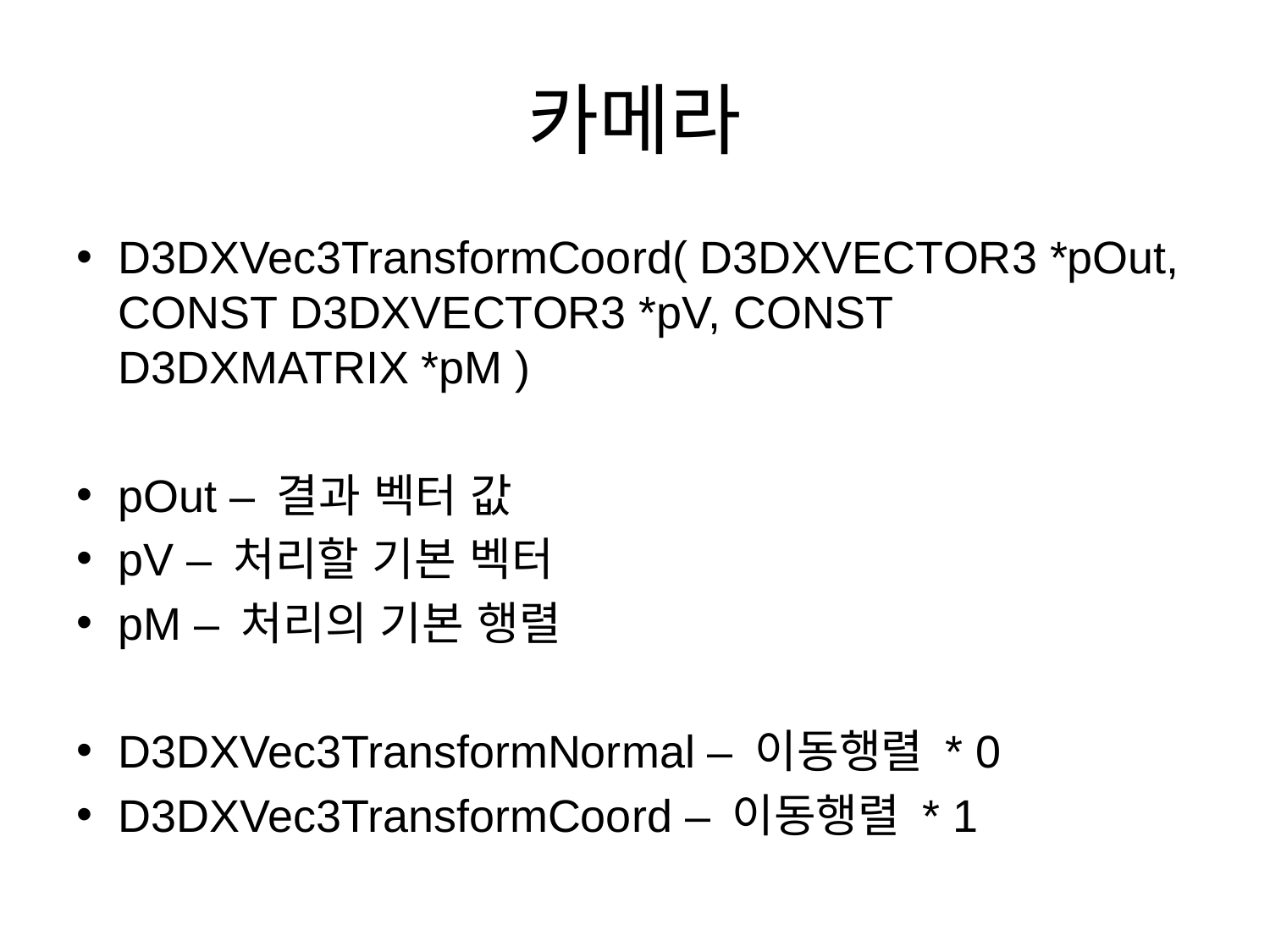

# 카메라
D3DXVec3TransformCoord( D3DXVECTOR3 *pOut, CONST D3DXVECTOR3 *pV, CONST D3DXMATRIX *pM )

pOut – 결과 벡터 값
pV – 처리할 기본 벡터
pM – 처리의 기본 행렬

D3DXVec3TransformNormal – 이동행렬 * 0
D3DXVec3TransformCoord – 이동행렬 * 1